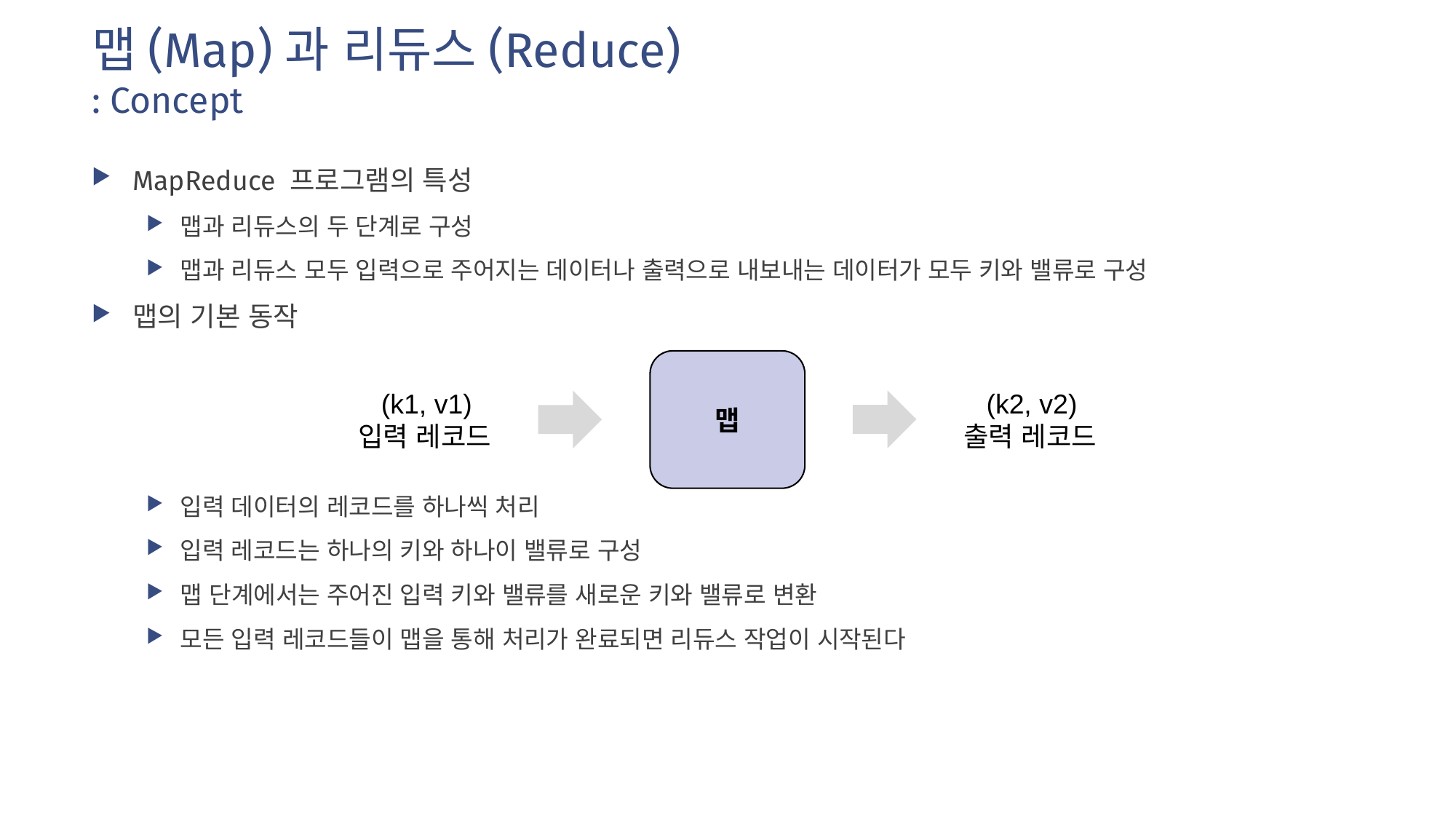

# 맵(Map)과 리듀스(Reduce) : Concept
MapReduce 프로그램의 특성
맵과 리듀스의 두 단계로 구성
맵과 리듀스 모두 입력으로 주어지는 데이터나 출력으로 내보내는 데이터가 모두 키와 밸류로 구성
맵의 기본 동작

입력 데이터의 레코드를 하나씩 처리
입력 레코드는 하나의 키와 하나이 밸류로 구성
맵 단계에서는 주어진 입력 키와 밸류를 새로운 키와 밸류로 변환
모든 입력 레코드들이 맵을 통해 처리가 완료되면 리듀스 작업이 시작된다
맵
   (k1, v1)
입력 레코드
   (k2, v2)
출력 레코드